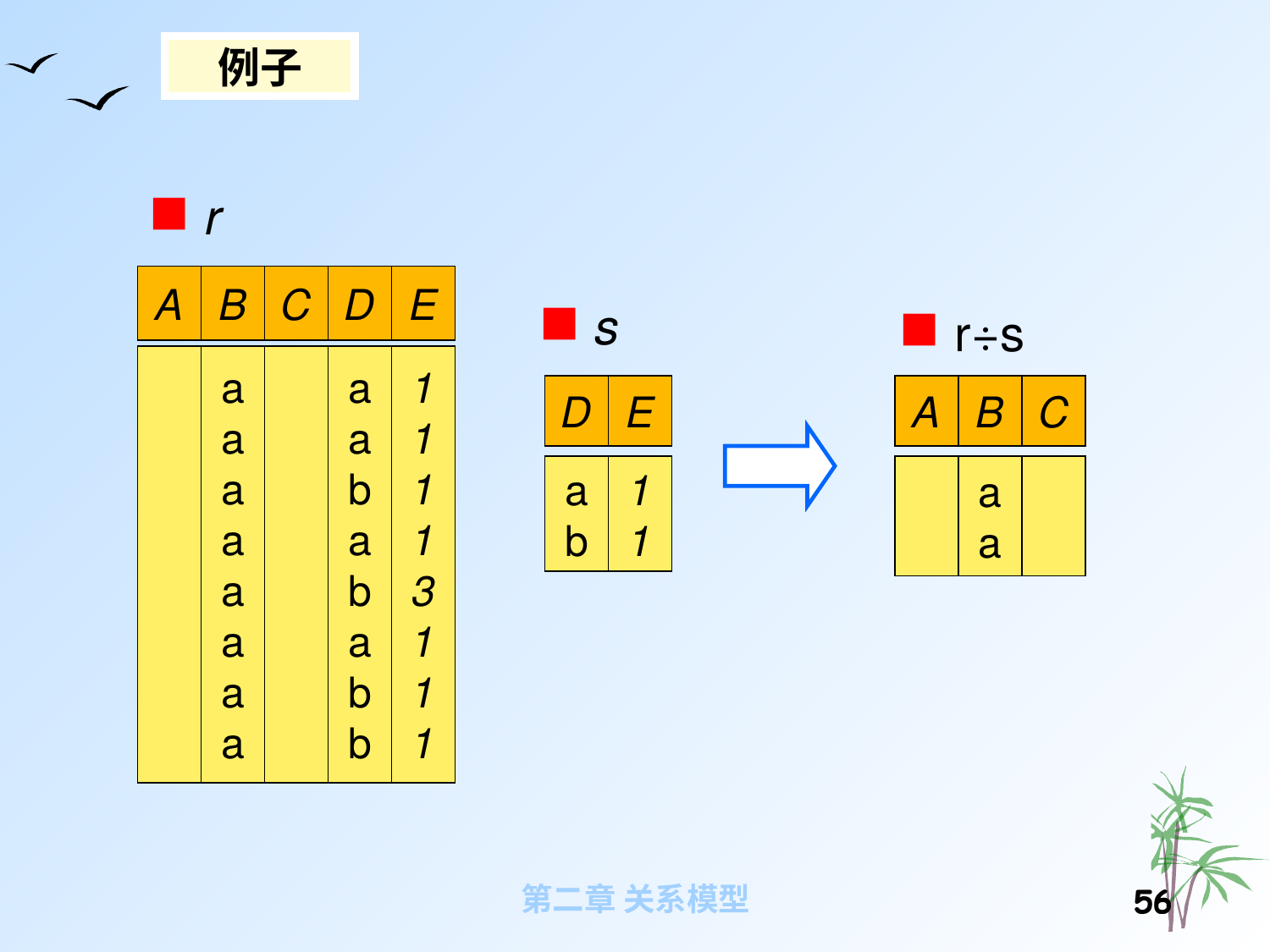

例子
r
A
B
C
D
E

a
a
a
a
a
a
a
a

a
a
b
a
b
a
b
b
1
1
1
1
3
1
1
1
s
r÷s
D
E
a
b
1
1
A
B
C

a
a

第二章 关系模型
56